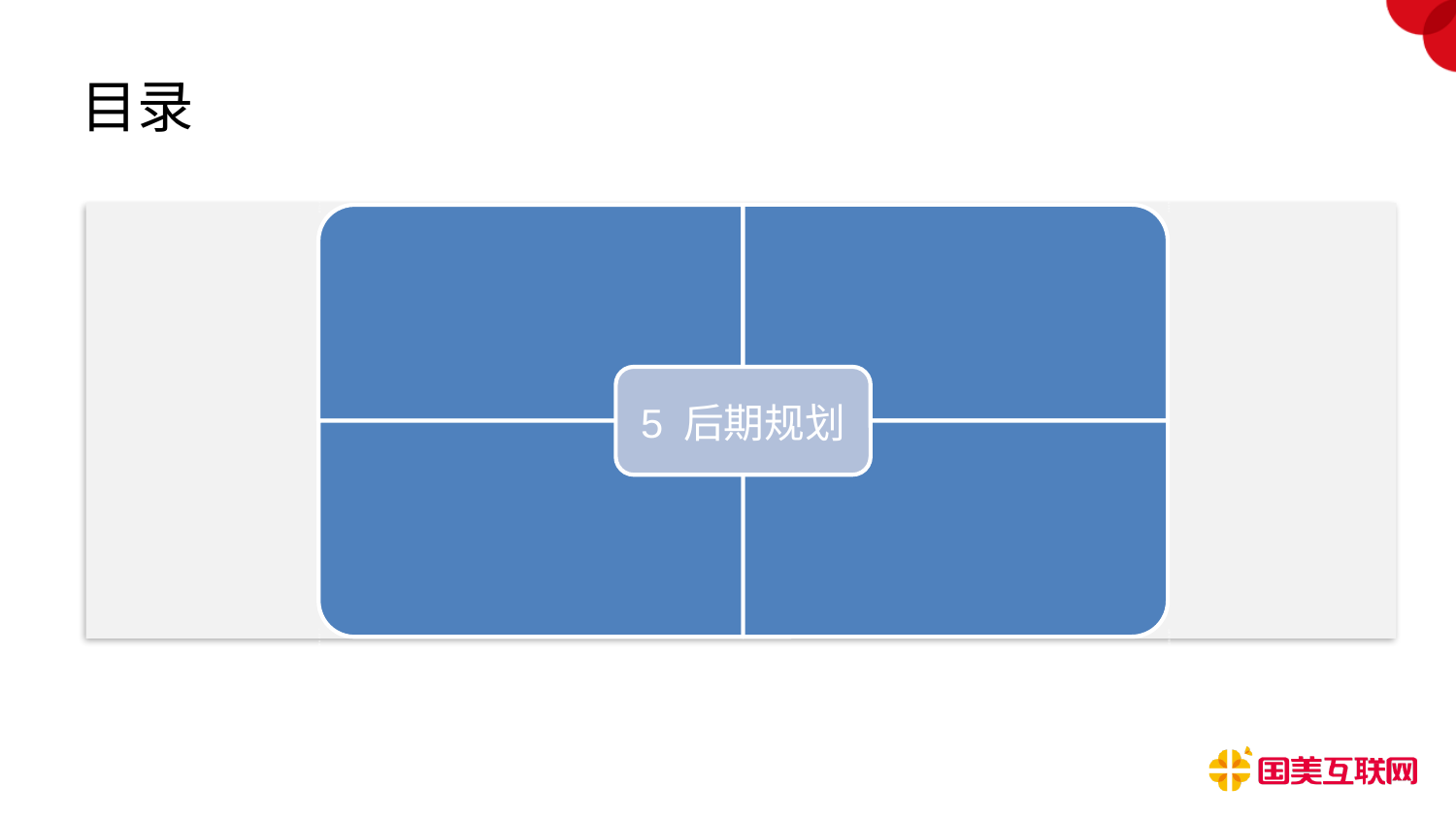

# 目录
5 后期规划
3 业务贡献
4重点项目